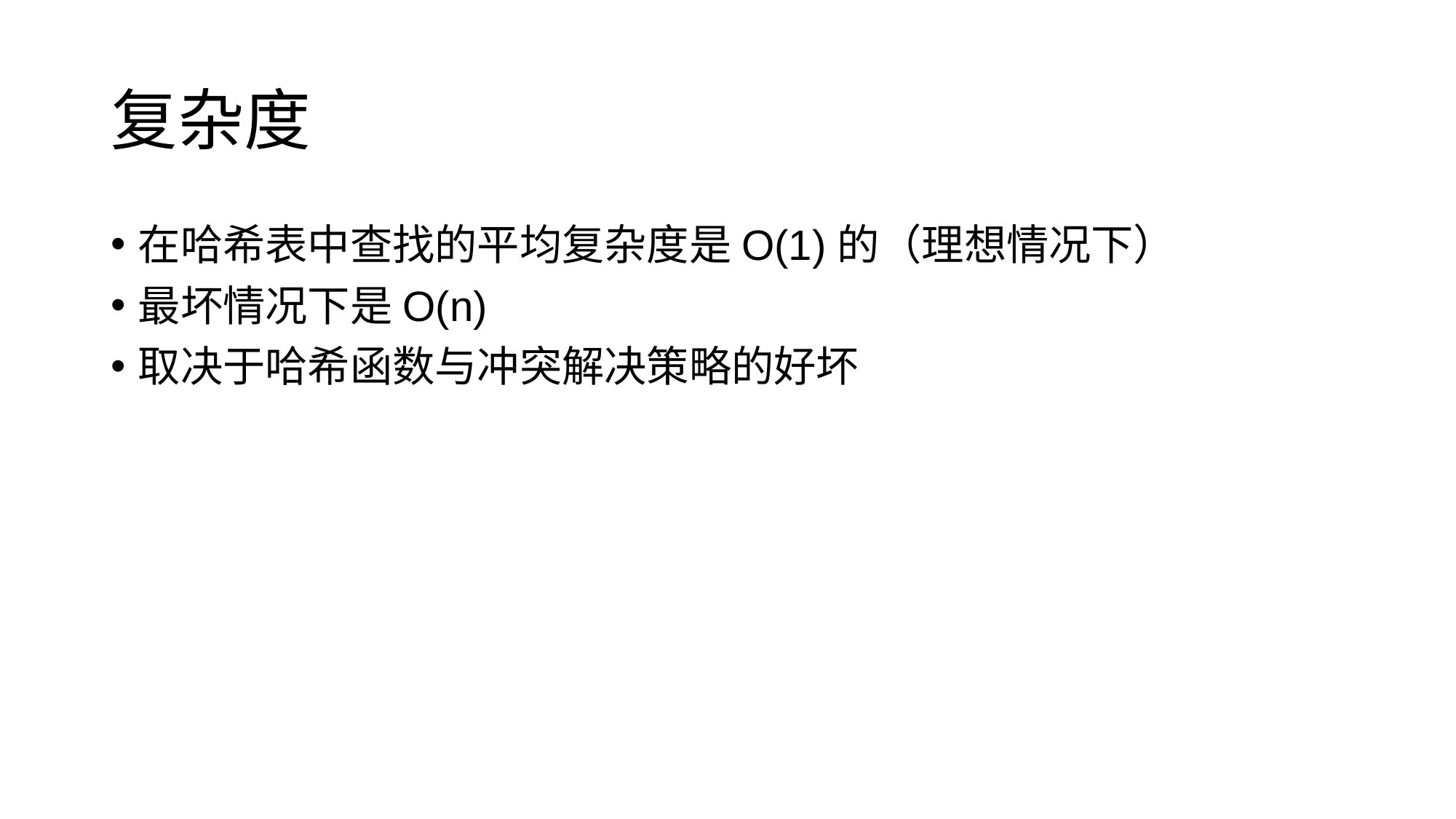

# 复杂度
在哈希表中查找的平均复杂度是O(1)的（理想情况下）
最坏情况下是O(n)
取决于哈希函数与冲突解决策略的好坏